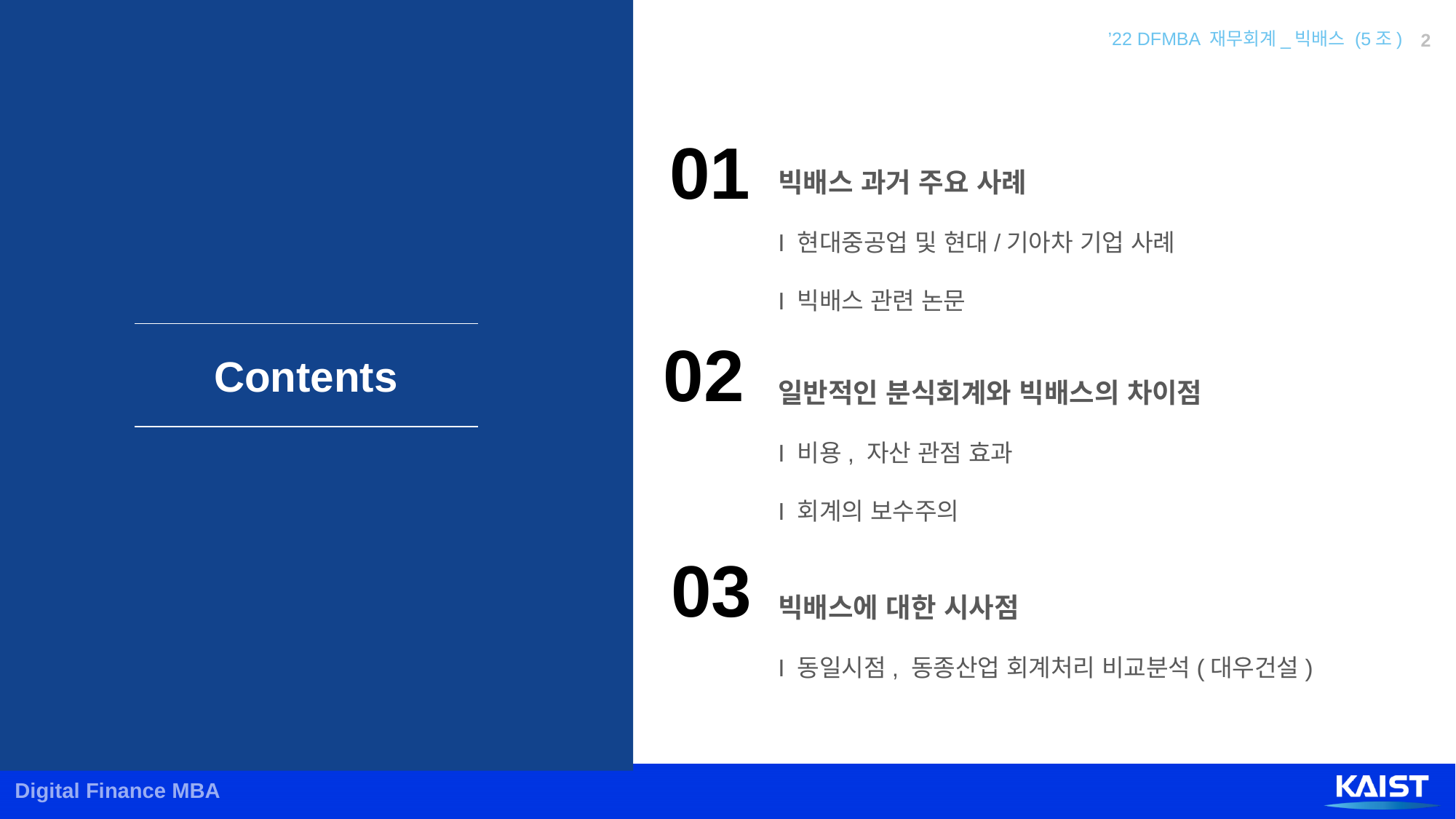

01
빅배스 과거 주요 사례
I 현대중공업 및 현대/기아차 기업 사례
I 빅배스 관련 논문

일반적인 분식회계와 빅배스의 차이점
I 비용, 자산 관점 효과
I 회계의 보수주의

빅배스에 대한 시사점
I 동일시점, 동종산업 회계처리 비교분석(대우건설)

02
Contents
03